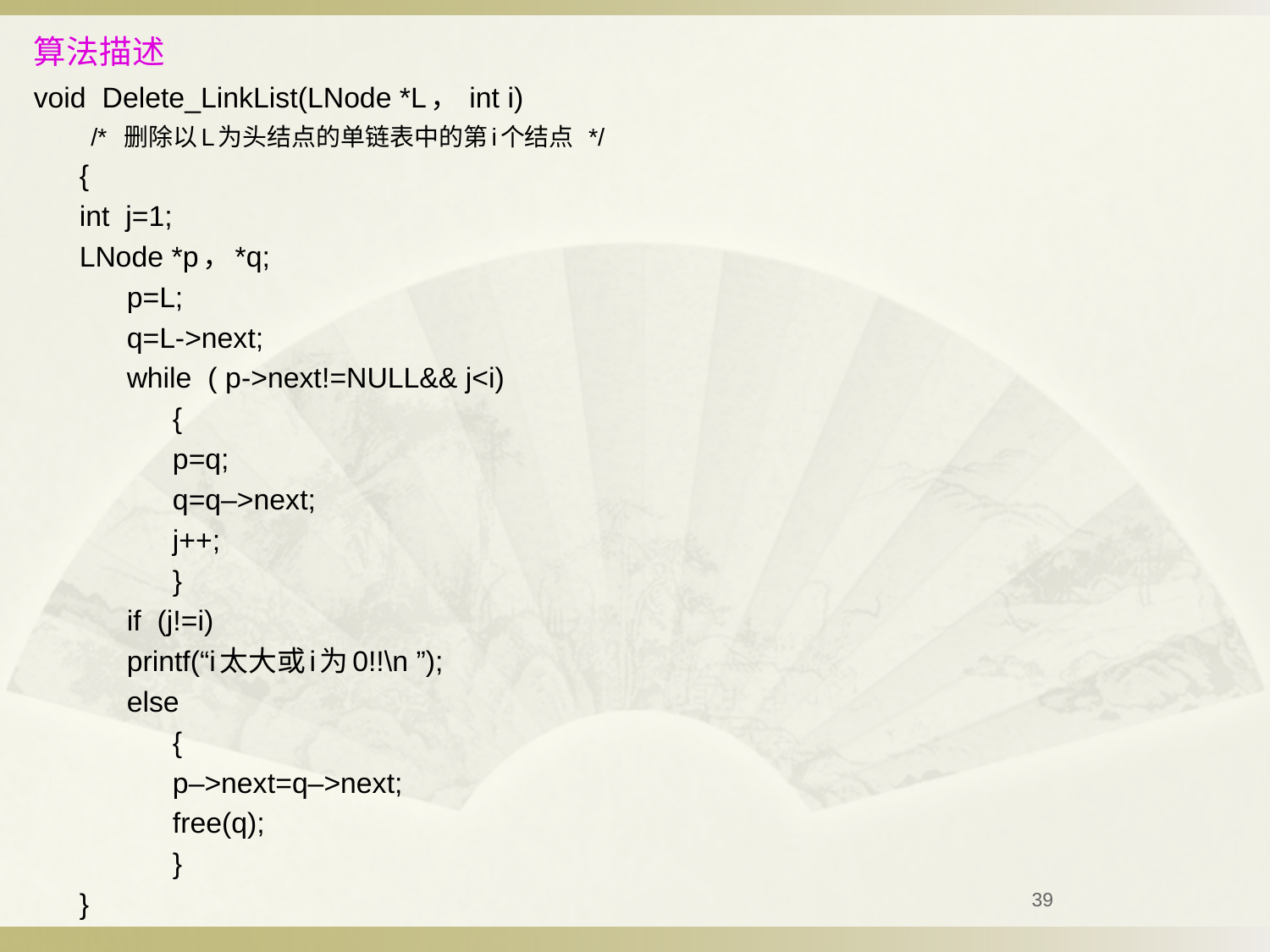

# 算法描述
void  Delete_LinkList(LNode *L， int i)
  /*  删除以L为头结点的单链表中的第i个结点  */
{
	int  j=1;
	LNode *p，*q;
	p=L;
	q=L->next;
	while  ( p->next!=NULL&& j<i)
{
	p=q;
	q=q–>next;
	j++;
}
	if  (j!=i)
		printf(“i太大或i为0!!\n ”);
	else
{
	p–>next=q–>next;
	free(q);
}
}
39